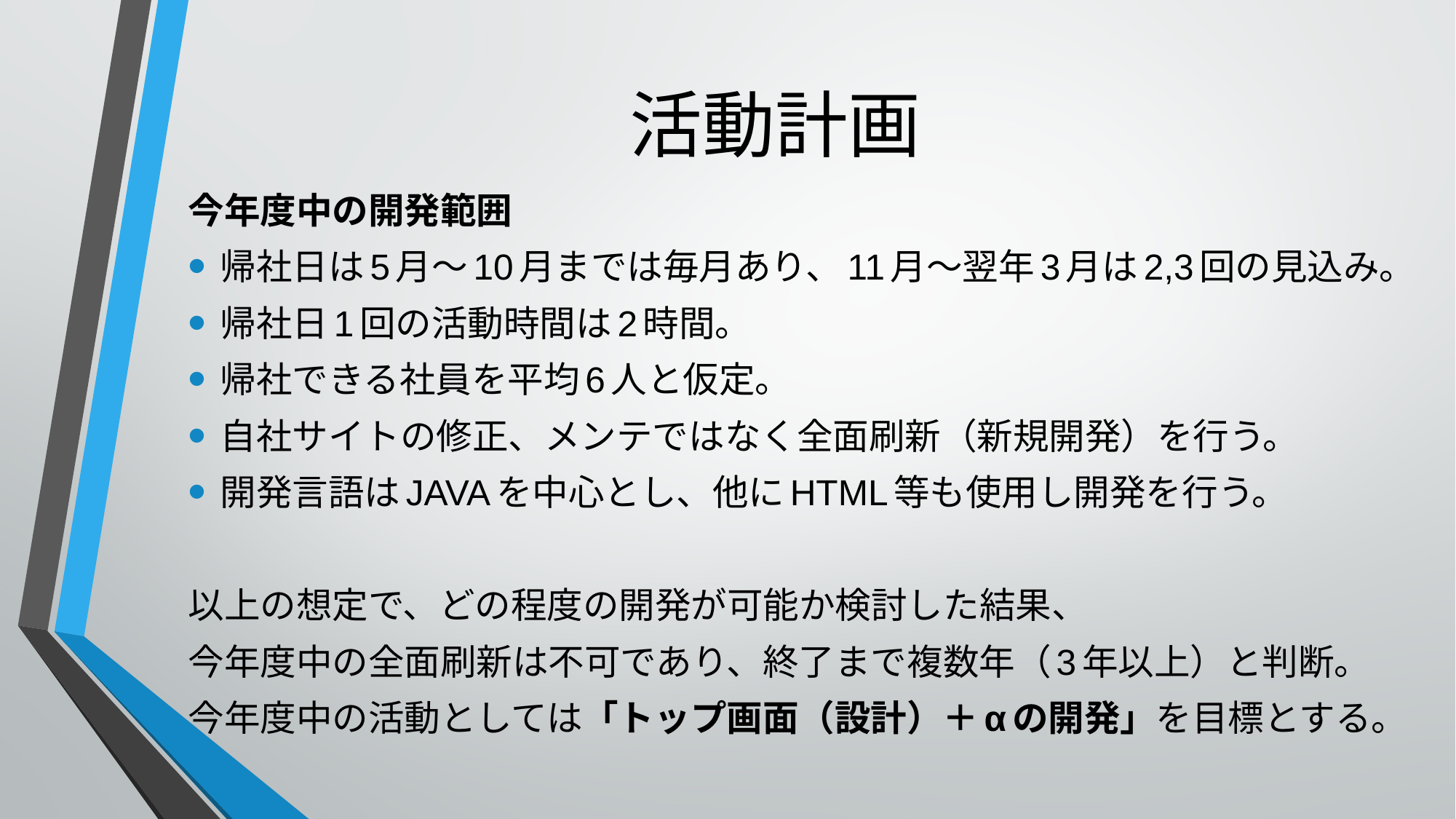

# 活動計画
今年度中の開発範囲
帰社日は5月～10月までは毎月あり、11月～翌年3月は2,3回の見込み。
帰社日1回の活動時間は2時間。
帰社できる社員を平均6人と仮定。
自社サイトの修正、メンテではなく全面刷新（新規開発）を行う。
開発言語はJAVAを中心とし、他にHTML等も使用し開発を行う。

以上の想定で、どの程度の開発が可能か検討した結果、
今年度中の全面刷新は不可であり、終了まで複数年（3年以上）と判断。
今年度中の活動としては「トップ画面（設計）＋αの開発」を目標とする。